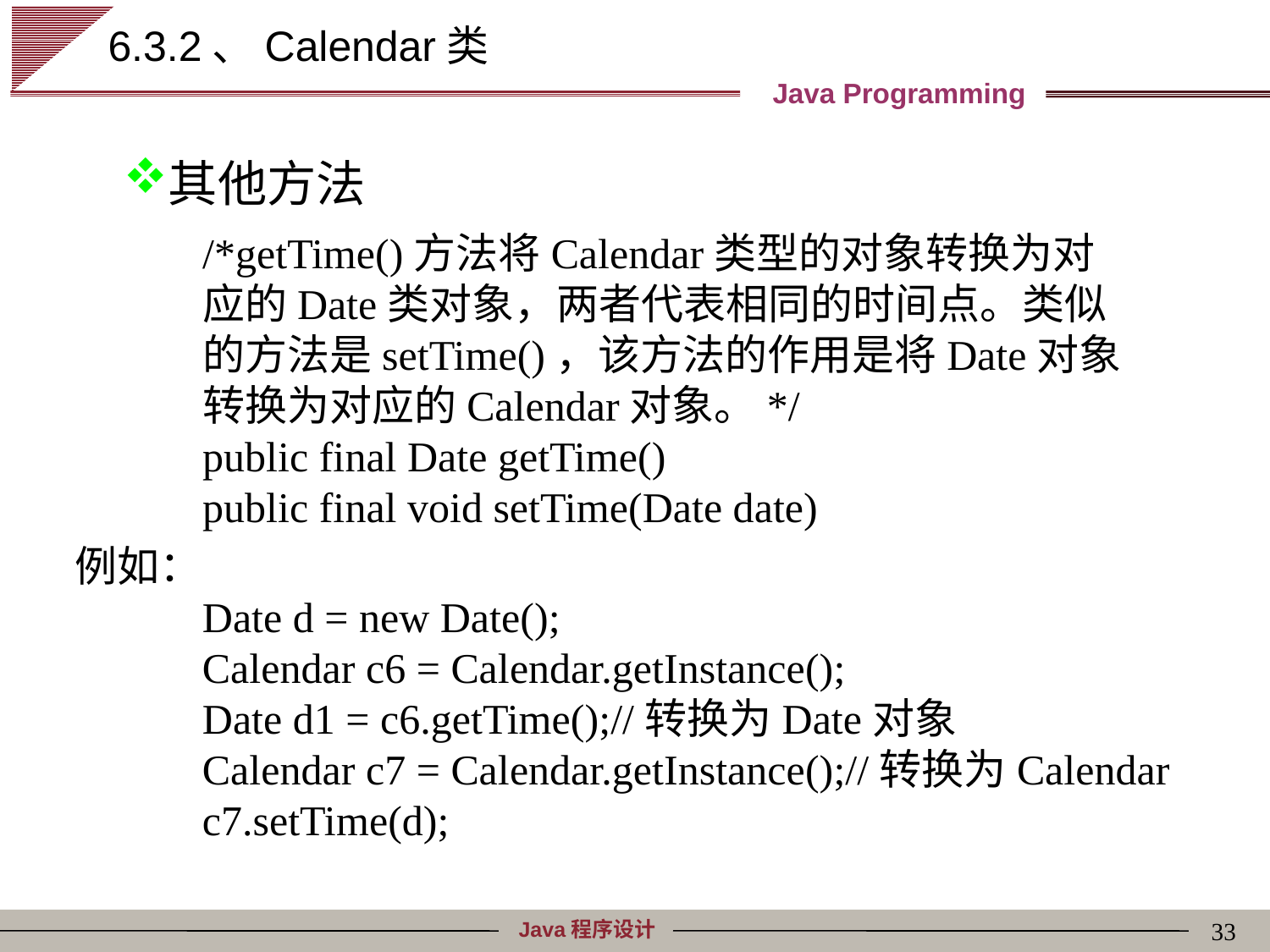

# 6.3.2、Calendar类
其他方法
/*getTime()方法将Calendar类型的对象转换为对应的Date类对象，两者代表相同的时间点。类似的方法是setTime()，该方法的作用是将Date对象转换为对应的Calendar对象。*/
public final Date getTime()
public final void setTime(Date date)
例如：
	Date d = new Date();
	Calendar c6 = Calendar.getInstance();
	Date d1 = c6.getTime();//转换为Date对象
	Calendar c7 = Calendar.getInstance();//转换为Calendar
       	c7.setTime(d);